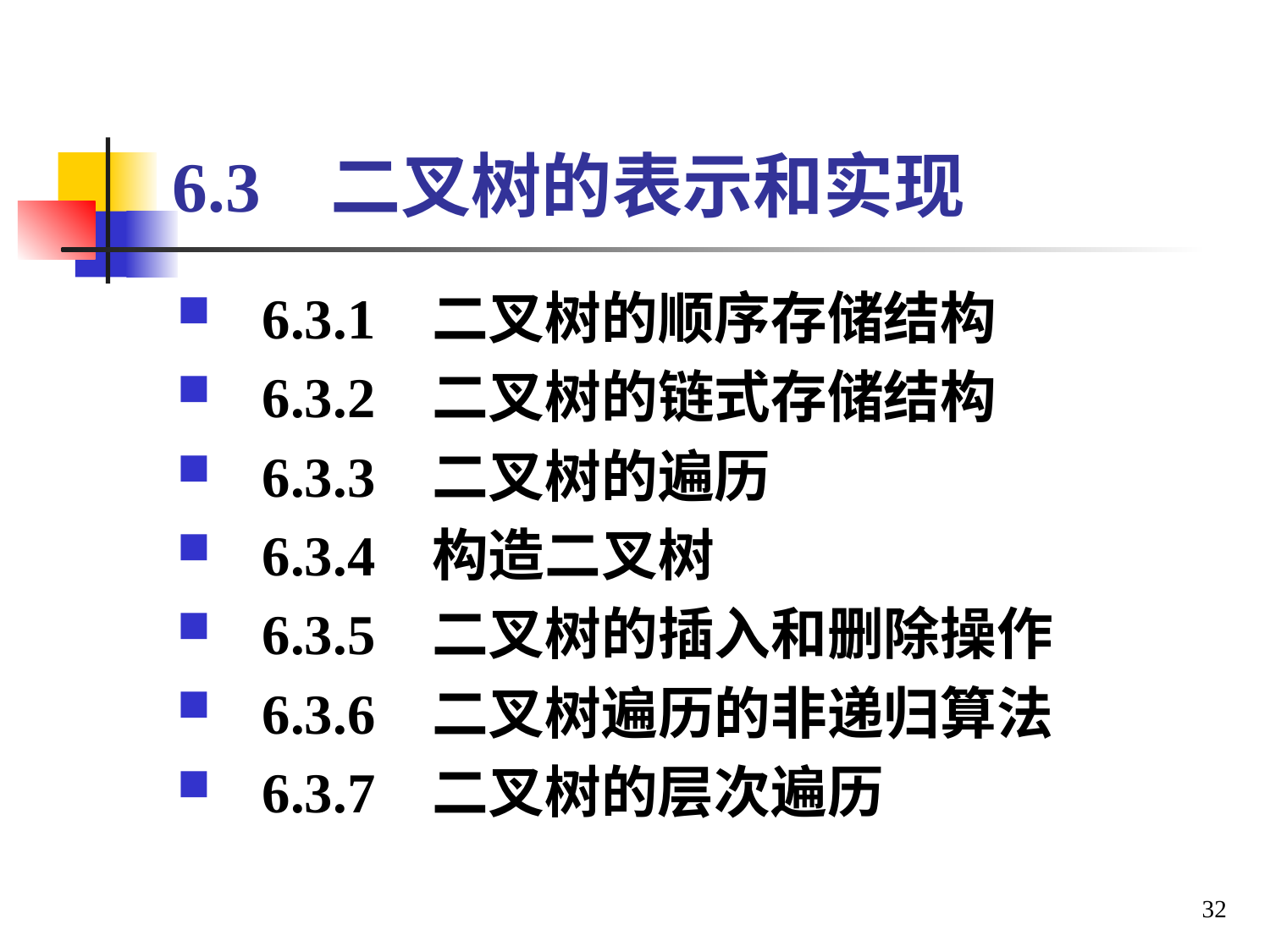

# 6.3   二叉树的表示和实现
6.3.1   二叉树的顺序存储结构
6.3.2   二叉树的链式存储结构
6.3.3   二叉树的遍历
6.3.4   构造二叉树
6.3.5   二叉树的插入和删除操作
6.3.6   二叉树遍历的非递归算法
6.3.7   二叉树的层次遍历
32